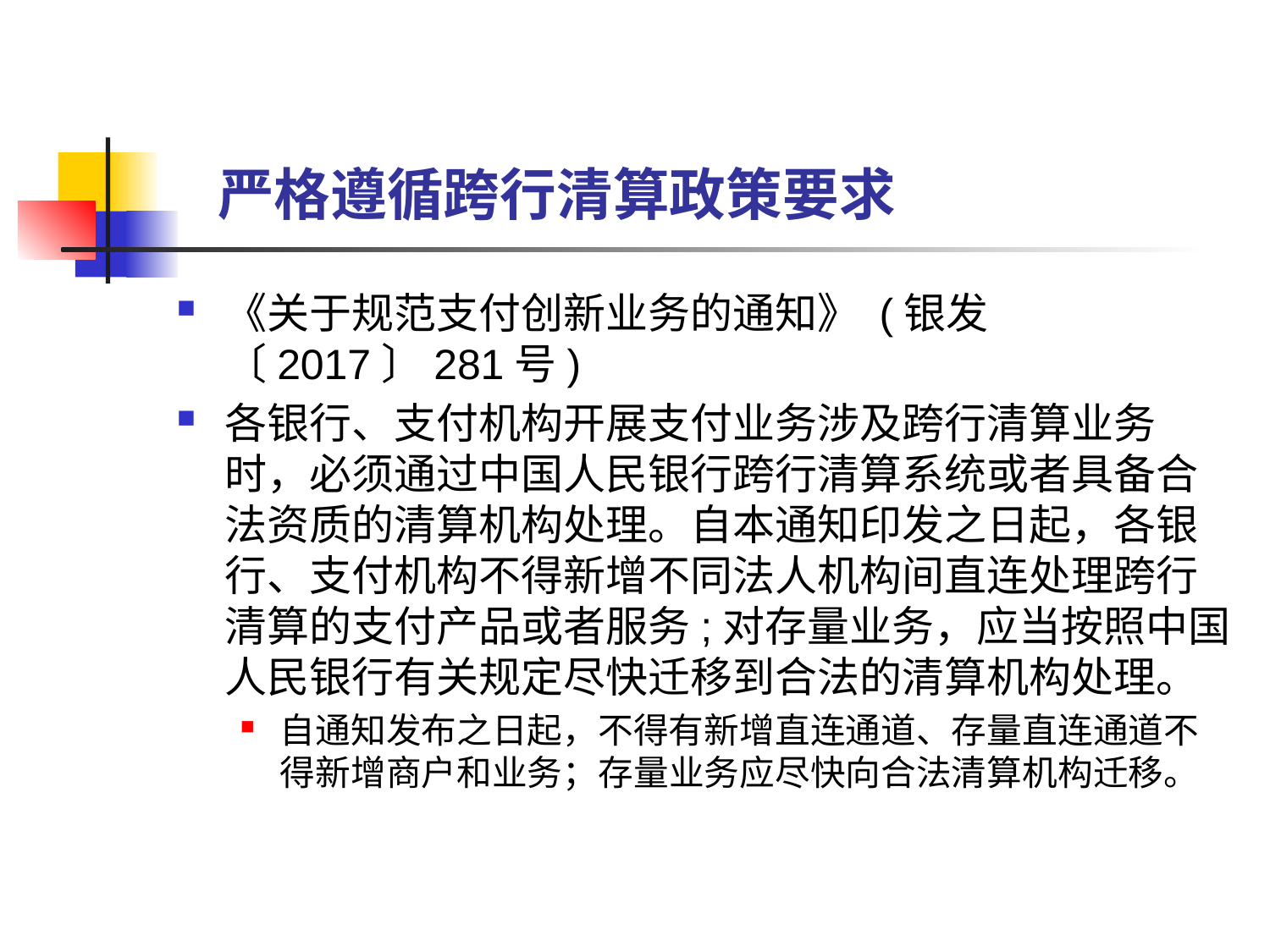

# 严格遵循跨行清算政策要求
《关于规范支付创新业务的通知》 (银发〔2017〕281号)
各银行、支付机构开展支付业务涉及跨行清算业务时，必须通过中国人民银行跨行清算系统或者具备合法资质的清算机构处理。自本通知印发之日起，各银行、支付机构不得新增不同法人机构间直连处理跨行清算的支付产品或者服务;对存量业务，应当按照中国人民银行有关规定尽快迁移到合法的清算机构处理。
自通知发布之日起，不得有新增直连通道、存量直连通道不得新增商户和业务；存量业务应尽快向合法清算机构迁移。